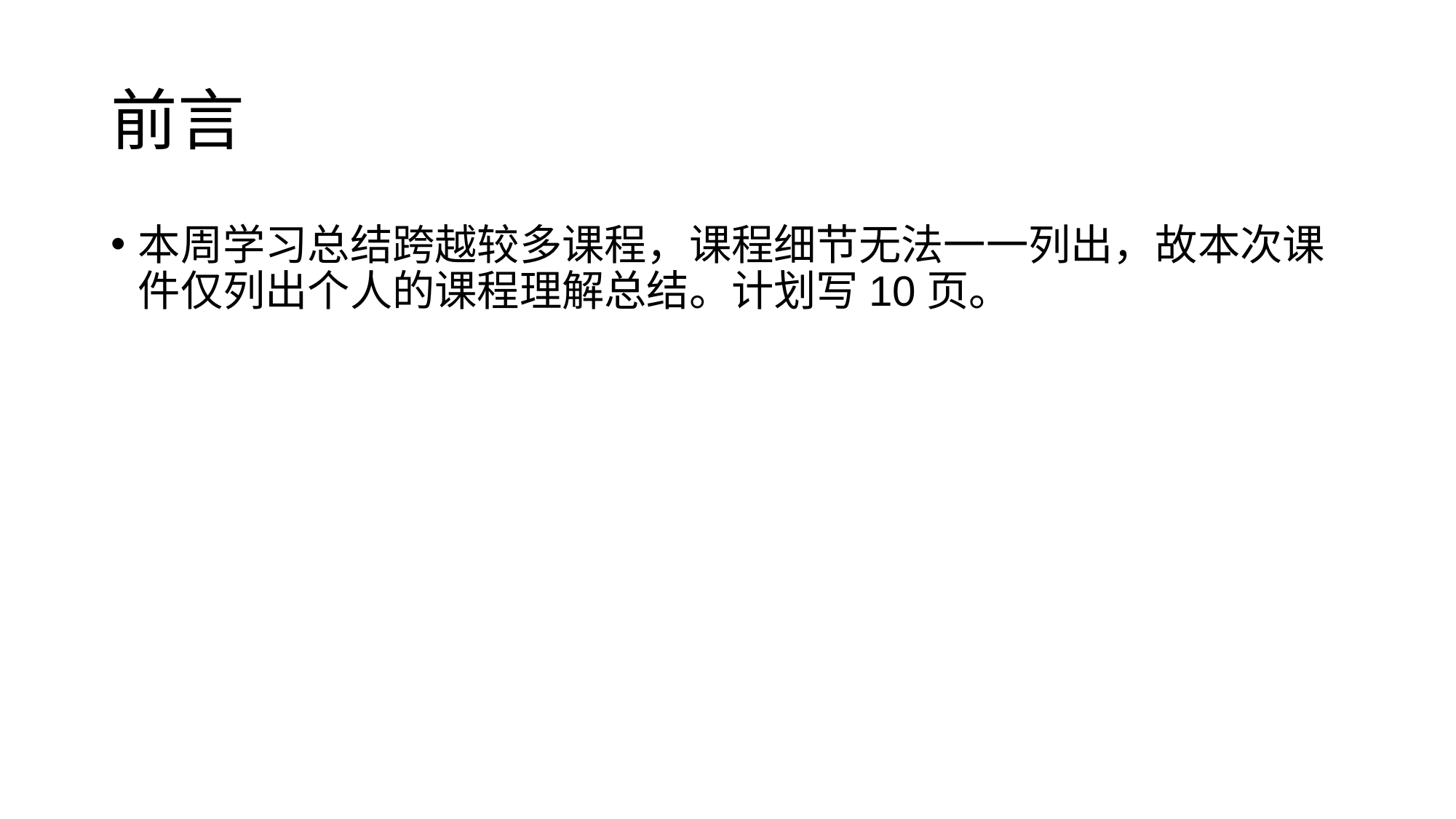

# 前言
本周学习总结跨越较多课程，课程细节无法一一列出，故本次课件仅列出个人的课程理解总结。计划写10页。